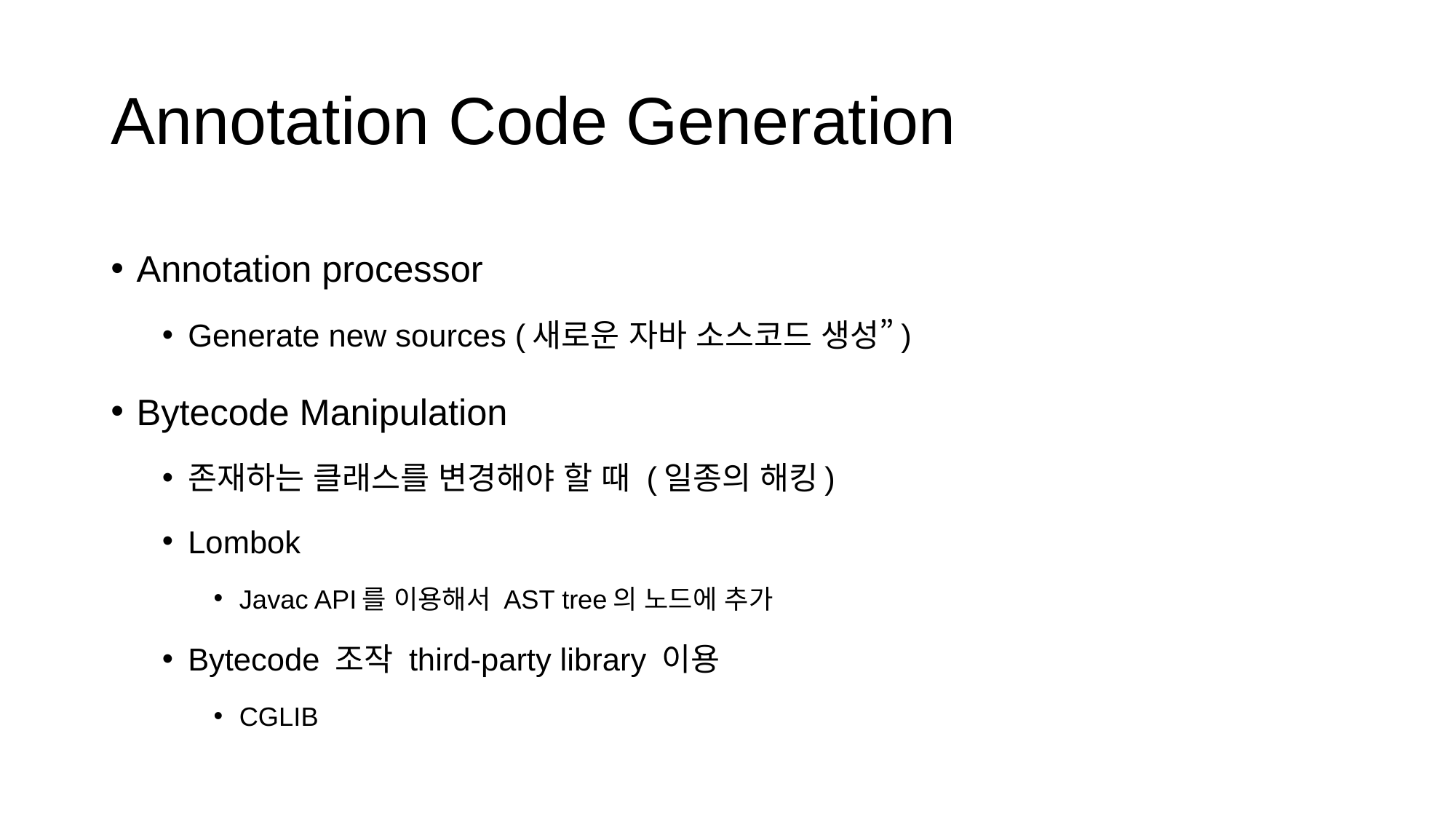

# Annotation Code Generation
Annotation processor
Generate new sources (새로운 자바 소스코드 생성”)
Bytecode Manipulation
존재하는 클래스를 변경해야 할 때 (일종의 해킹)
Lombok
Javac API를 이용해서 AST tree의 노드에 추가
Bytecode 조작 third-party library 이용
CGLIB